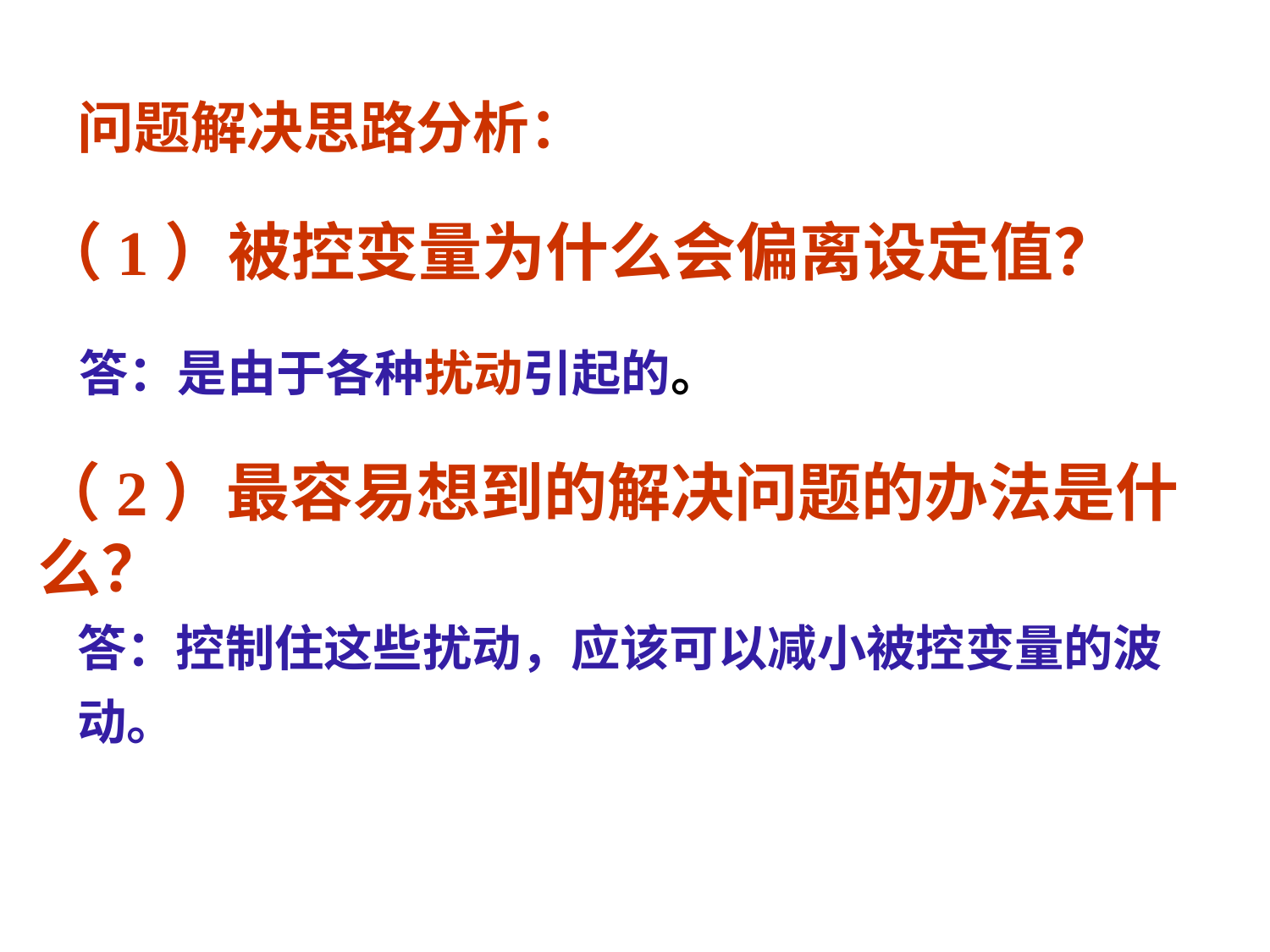

问题解决思路分析：
（1）被控变量为什么会偏离设定值？
答：是由于各种扰动引起的。
（2）最容易想到的解决问题的办法是什么？
答：控制住这些扰动，应该可以减小被控变量的波动。